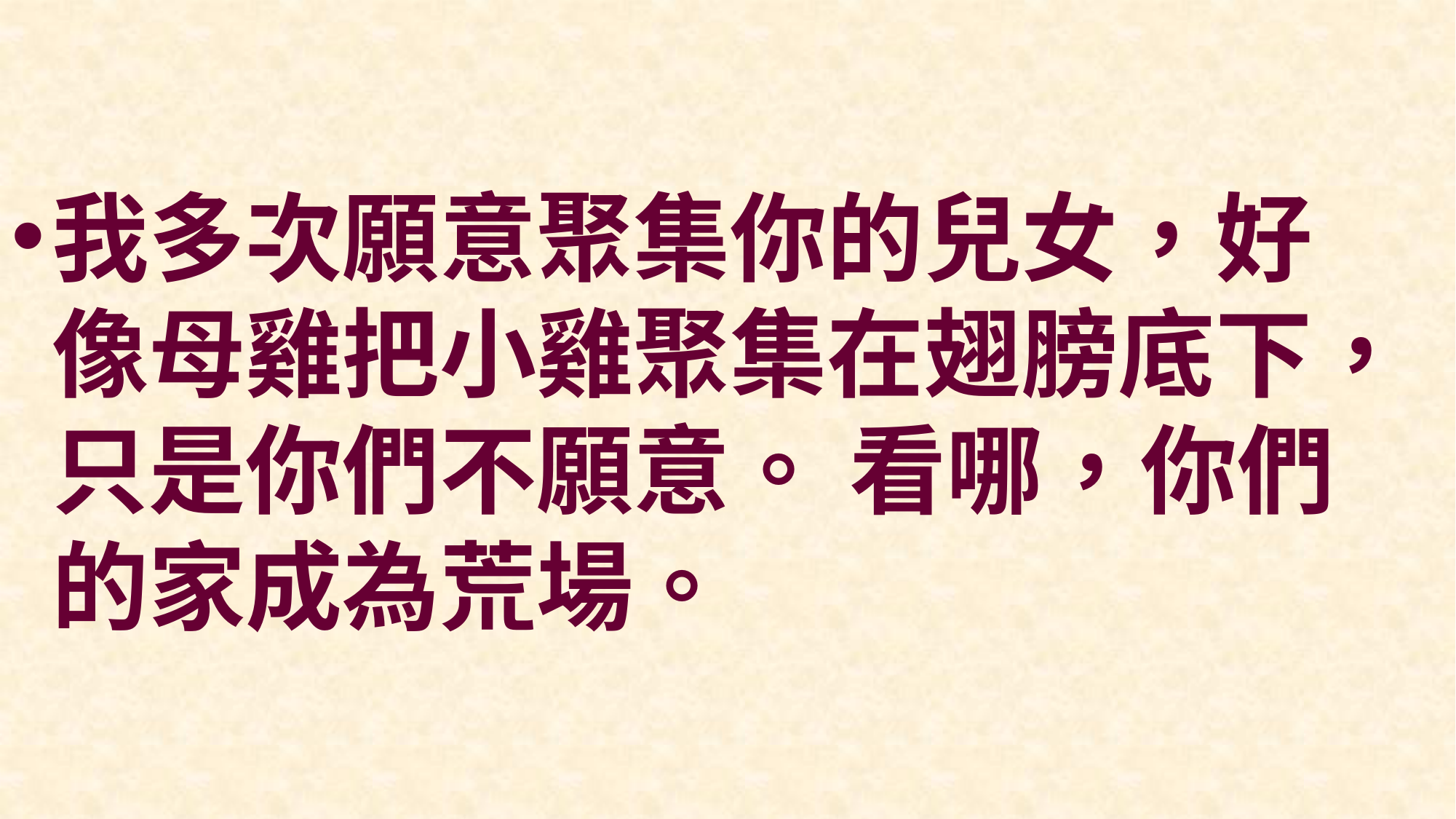

我多次願意聚集你的兒女，好像母雞把小雞聚集在翅膀底下，只是你們不願意。 看哪，你們的家成為荒場。